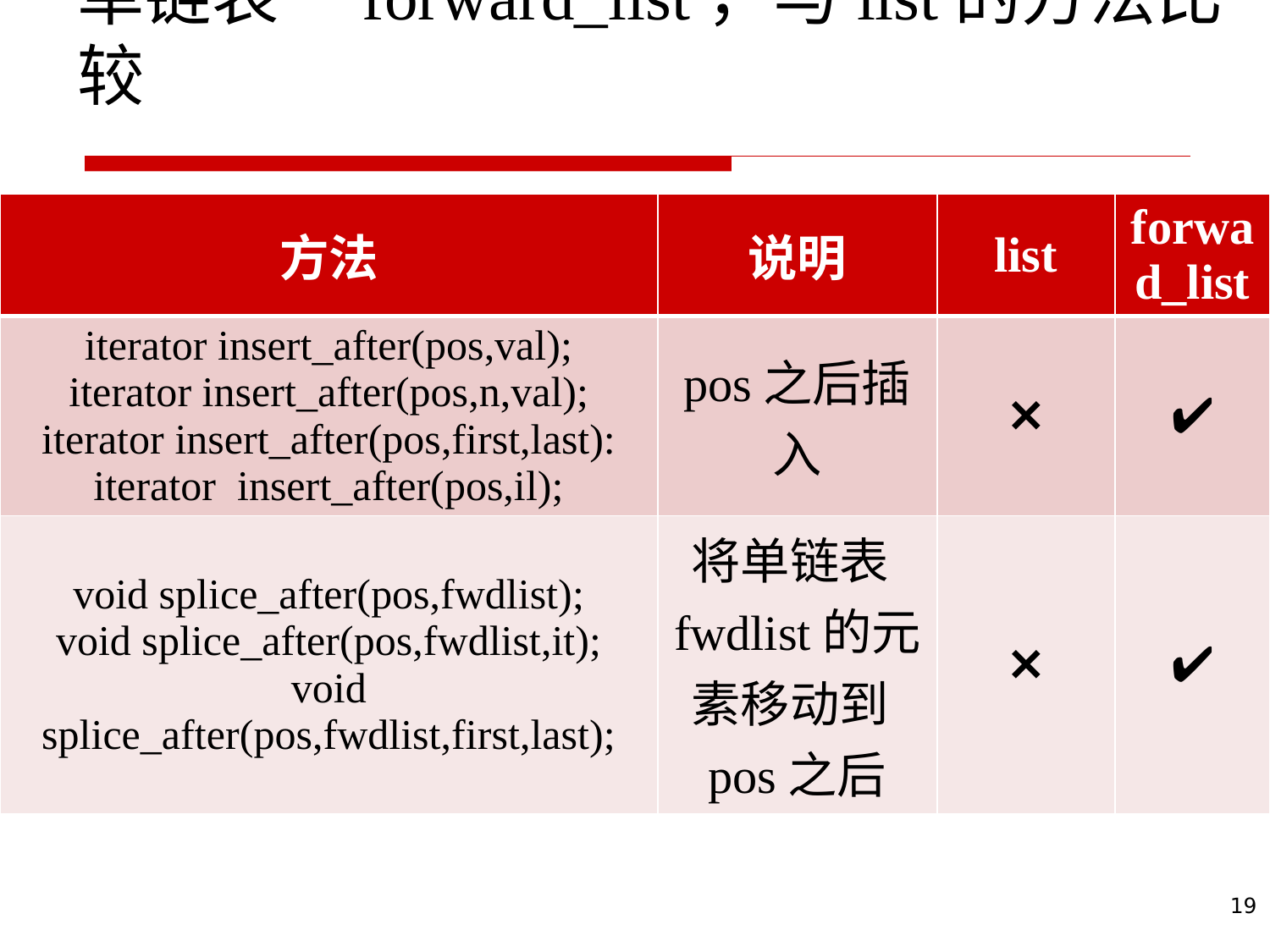

# 单链表—forward_list，与list的方法比较

| 方法 | 说明 | list | forwad\_list |
| --- | --- | --- | --- |
| iterator insert\_after(pos,val); iterator insert\_after(pos,n,val); iterator insert\_after(pos,first,last): iterator insert\_after(pos,il); | pos之后插入 | ❌ | ✔ |
| void splice\_after(pos,fwdlist); void splice\_after(pos,fwdlist,it); void splice\_after(pos,fwdlist,first,last); | 将单链表fwdlist的元素移动到pos之后 | ❌ | ✔ |
19